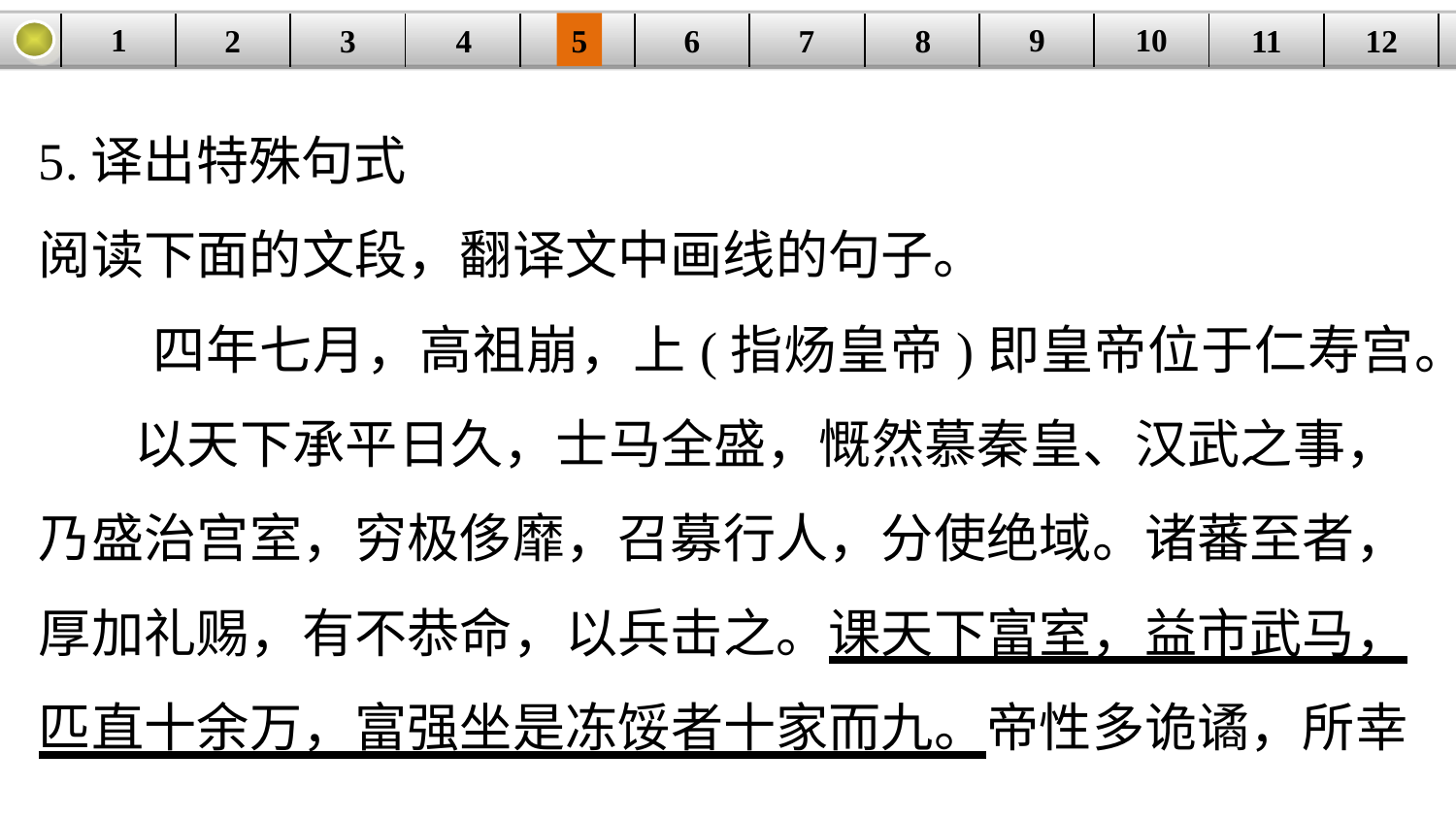

9
10
1
3
4
5
6
8
11
2
12
|  |  |  |  |  |  |  |  |  |  |  |  |
| --- | --- | --- | --- | --- | --- | --- | --- | --- | --- | --- | --- |
7

5.译出特殊句式
阅读下面的文段，翻译文中画线的句子。
        四年七月，高祖崩，上(指炀皇帝)即皇帝位于仁寿宫。
       以天下承平日久，士马全盛，慨然慕秦皇、汉武之事，乃盛治宫室，穷极侈靡，召募行人，分使绝域。诸蕃至者，厚加礼赐，有不恭命，以兵击之。课天下富室，益市武马，匹直十余万，富强坐是冻馁者十家而九。帝性多诡谲，所幸